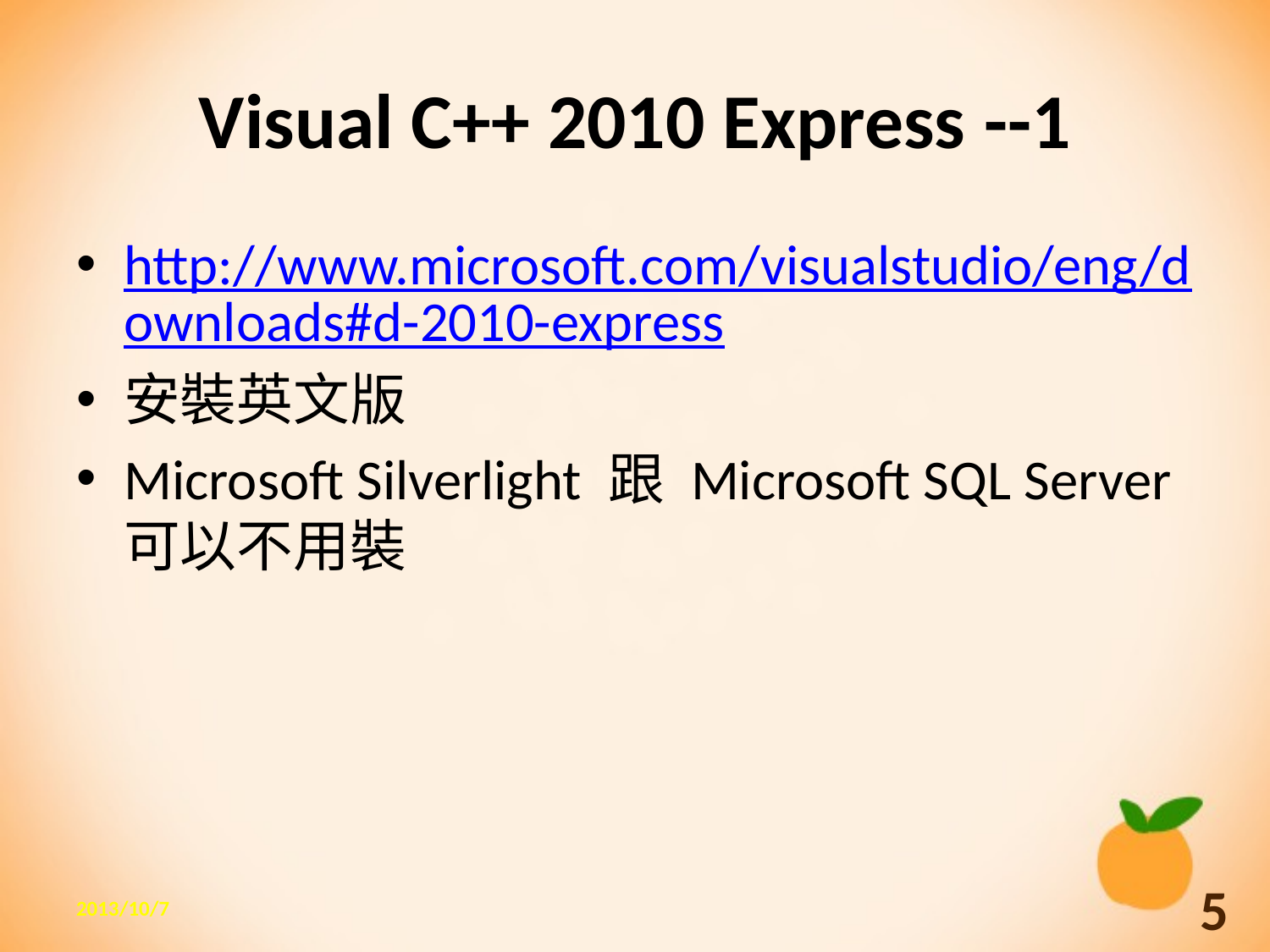

# Visual C++ 2010 Express --1
http://www.microsoft.com/visualstudio/eng/downloads#d-2010-express
安裝英文版
Microsoft Silverlight 跟 Microsoft SQL Server 可以不用裝
2013/10/7
5